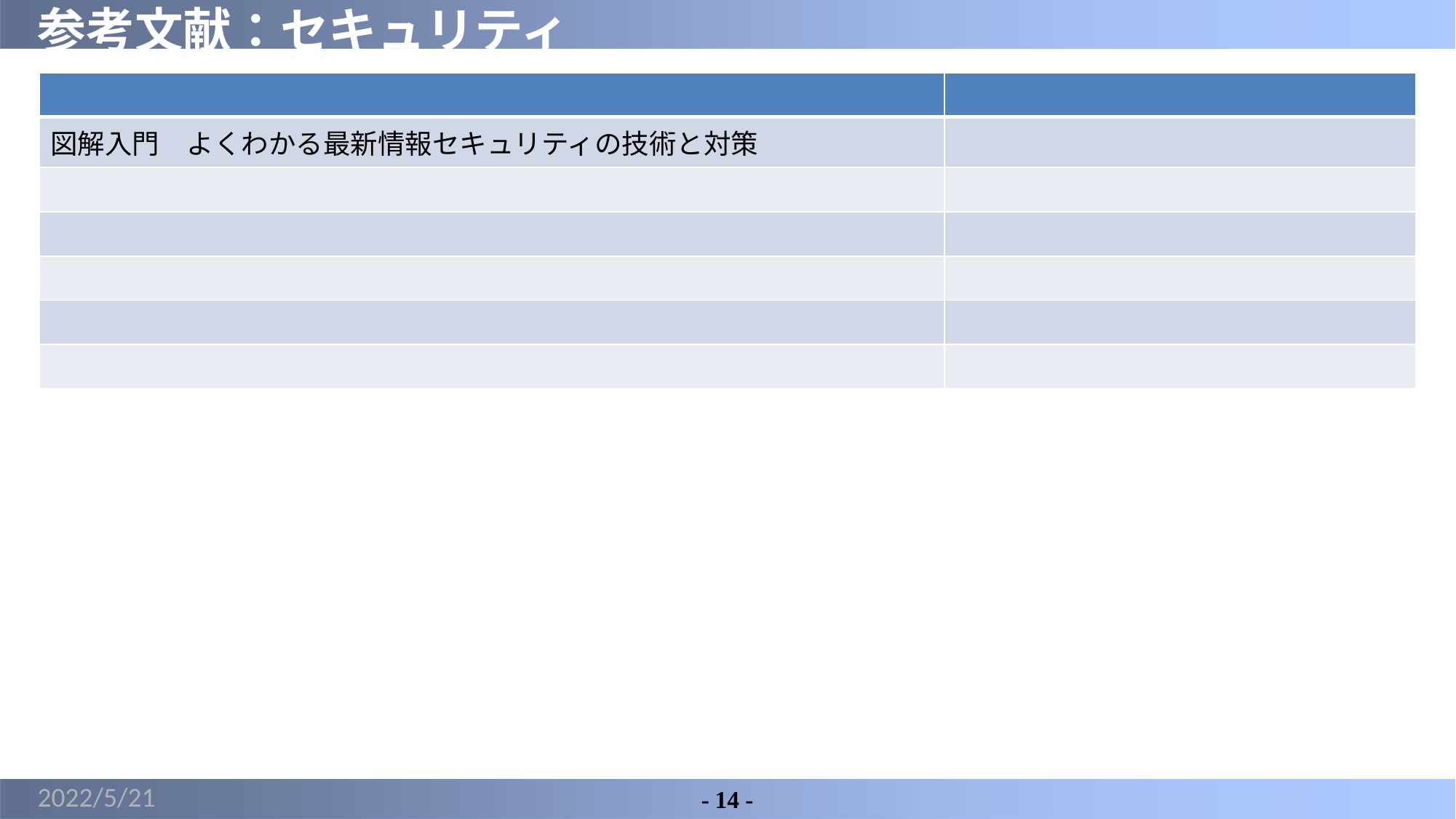

# 参考文献：セキュリティ
|  |  |
| --- | --- |
| 図解入門　よくわかる最新情報セキュリティの技術と対策 |  |
|  |  |
|  |  |
|  |  |
|  |  |
|  |  |
2022/5/21
- 14 -